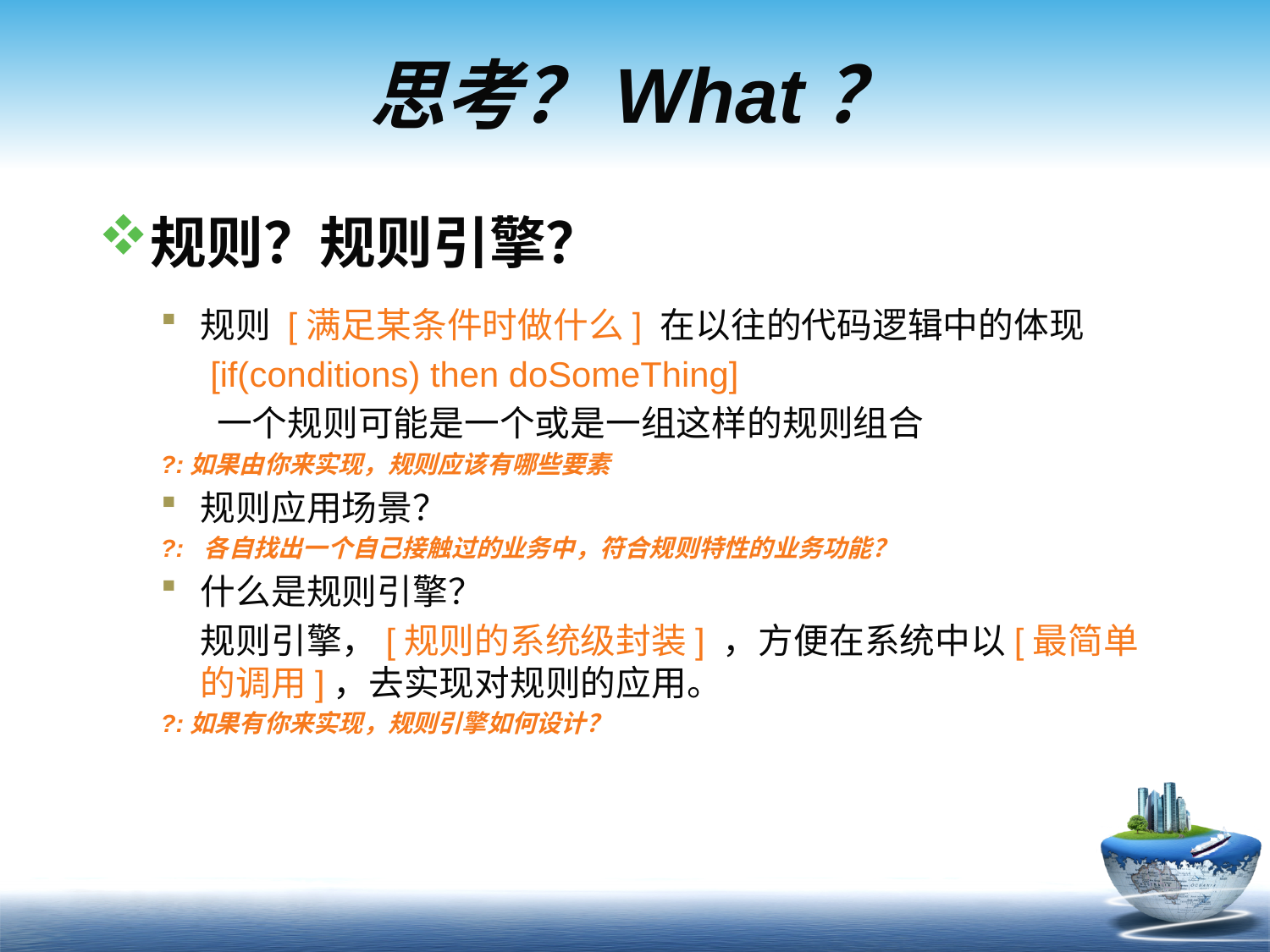

# 思考？What？
规则？规则引擎？
规则 [满足某条件时做什么] 在以往的代码逻辑中的体现
	 [if(conditions) then doSomeThing]
	 一个规则可能是一个或是一组这样的规则组合
?:如果由你来实现，规则应该有哪些要素
规则应用场景？
?:  各自找出一个自己接触过的业务中，符合规则特性的业务功能？
什么是规则引擎？
	规则引擎，[规则的系统级封装] ，方便在系统中以[最简单的调用]，去实现对规则的应用。
?:如果有你来实现，规则引擎如何设计？